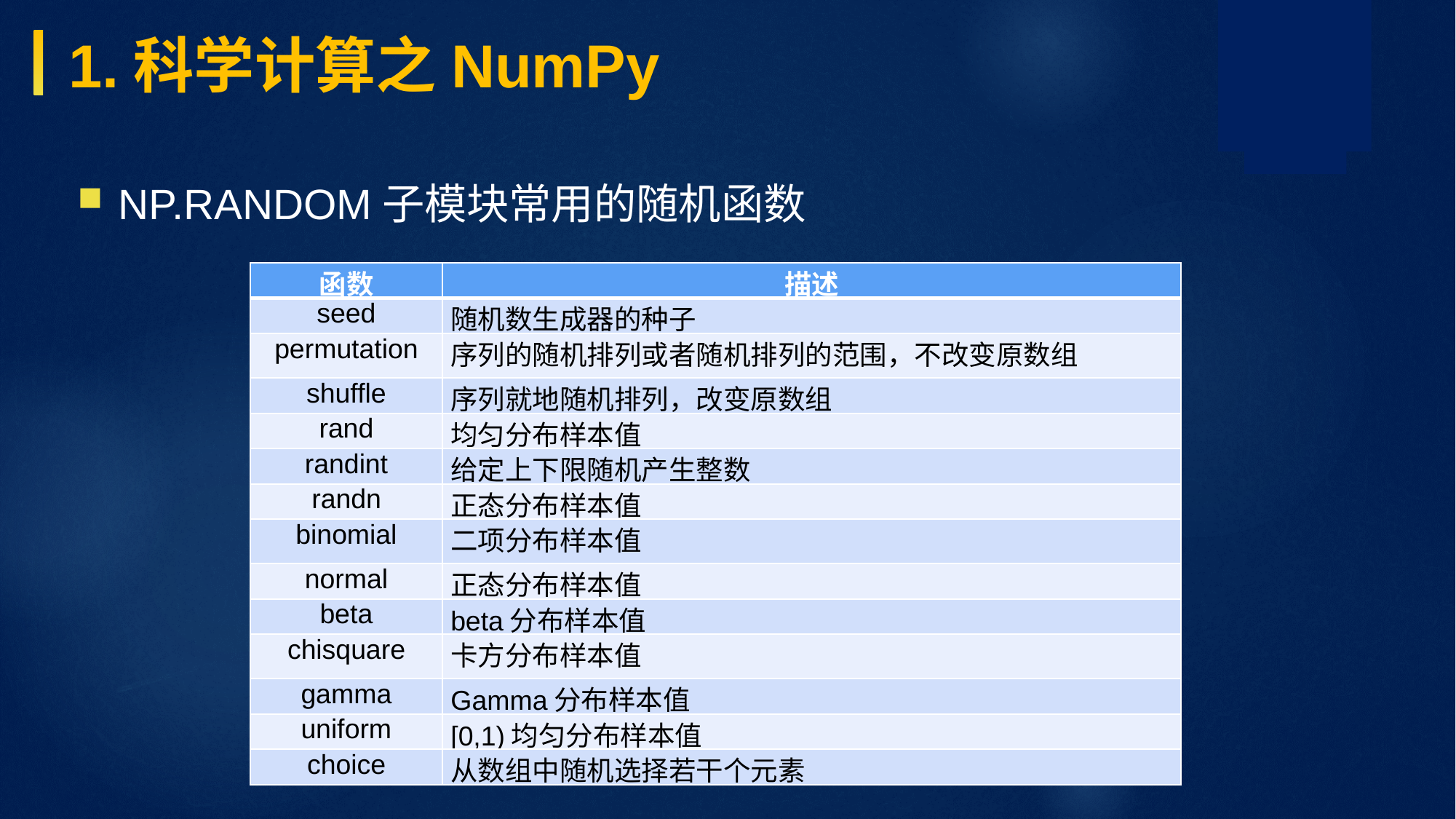

1.科学计算之NumPy
np.random子模块常用的随机函数

| 函数 | 描述 |
| --- | --- |
| seed | 随机数生成器的种子 |
| permutation | 序列的随机排列或者随机排列的范围，不改变原数组 |
| shuffle | 序列就地随机排列，改变原数组 |
| rand | 均匀分布样本值 |
| randint | 给定上下限随机产生整数 |
| randn | 正态分布样本值 |
| binomial | 二项分布样本值 |
| normal | 正态分布样本值 |
| beta | beta分布样本值 |
| chisquare | 卡方分布样本值 |
| gamma | Gamma分布样本值 |
| uniform | [0,1)均匀分布样本值 |
| choice | 从数组中随机选择若干个元素 |